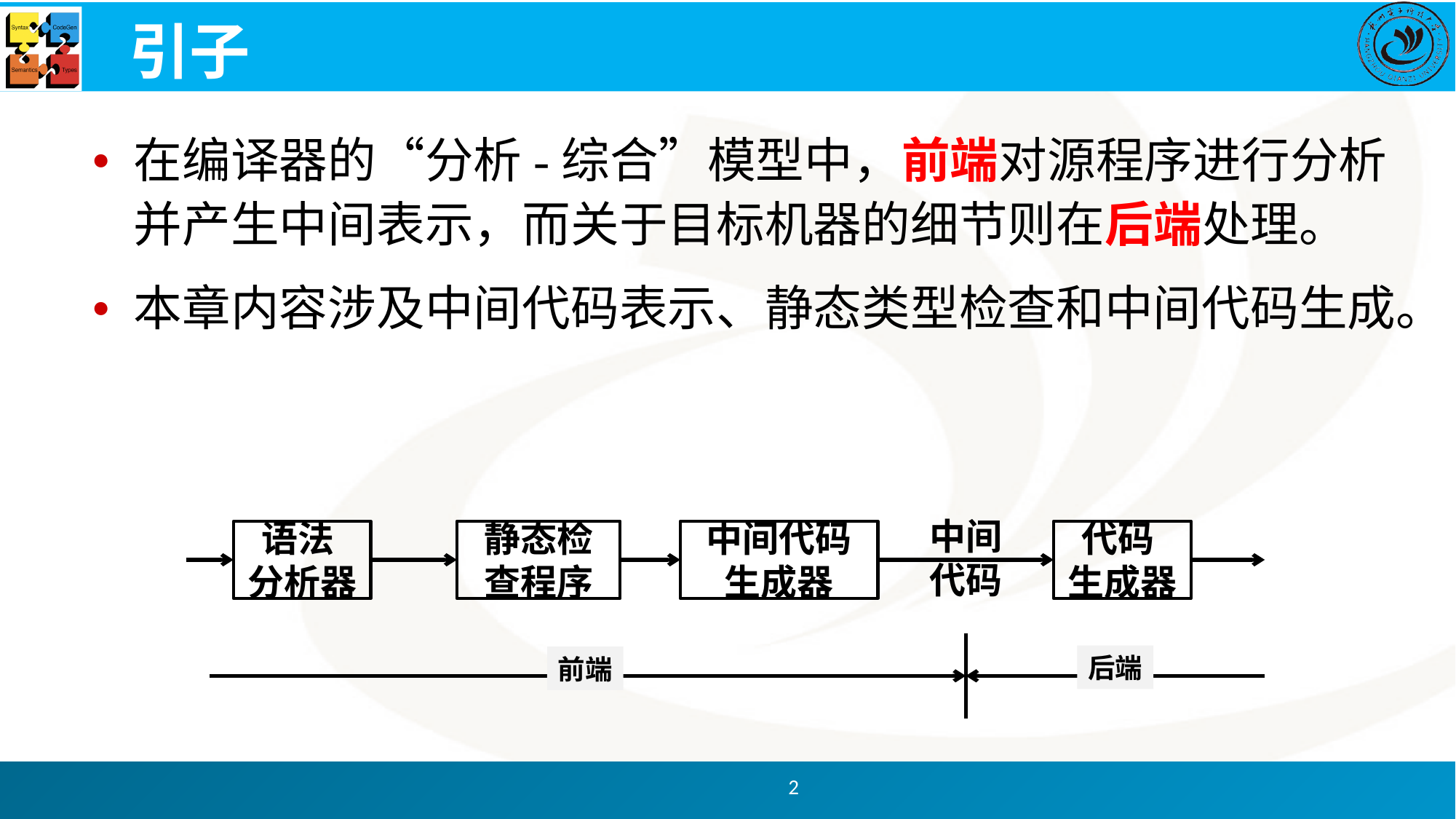

# 引子
在编译器的“分析-综合”模型中，前端对源程序进行分析并产生中间表示，而关于目标机器的细节则在后端处理。
本章内容涉及中间代码表示、静态类型检查和中间代码生成。
中间代码
语法  分析器
静态检查程序
中间代码生成器
代码  生成器
后端
前端
2